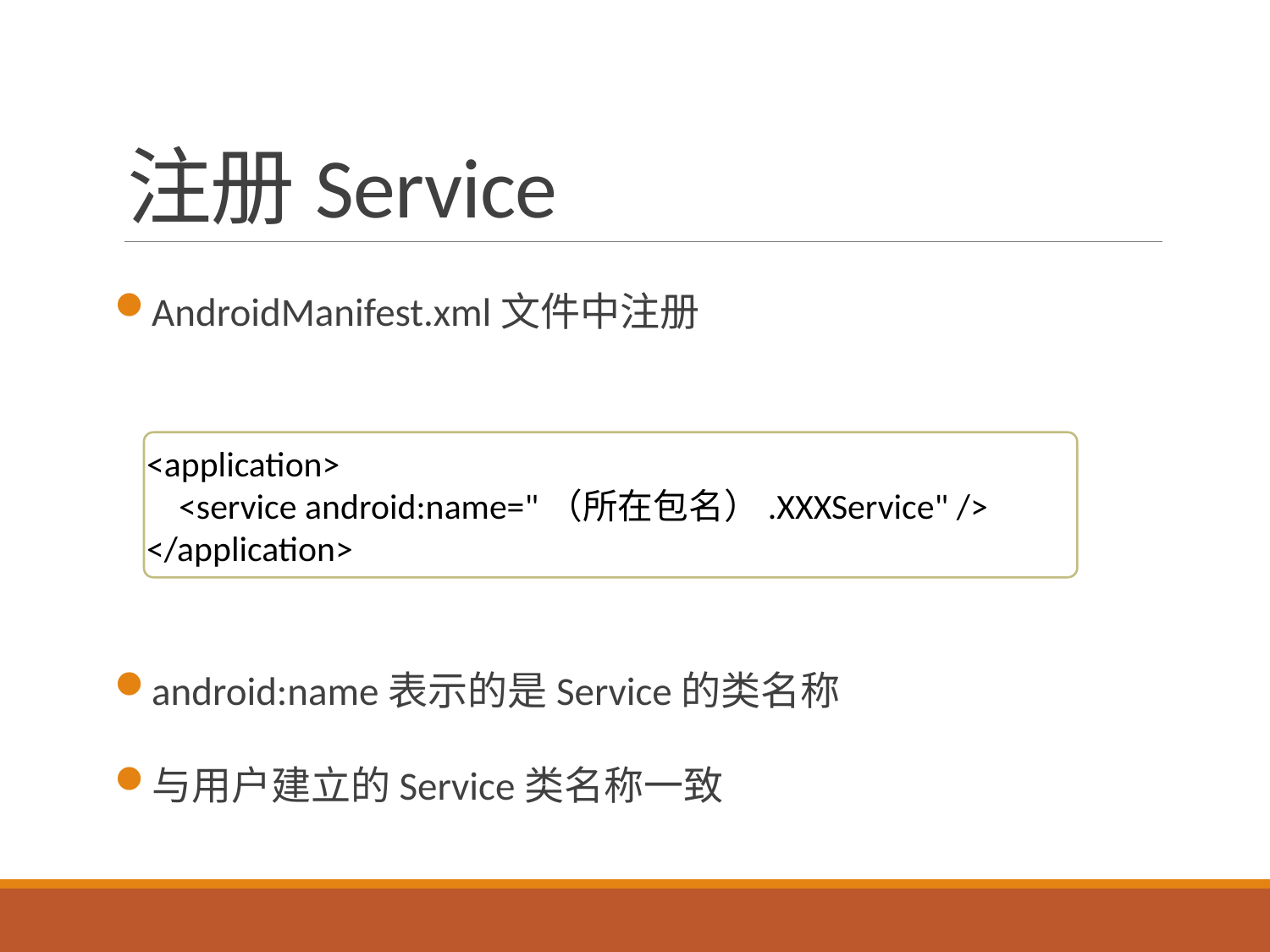

# 注册Service
AndroidManifest.xml文件中注册

android:name表示的是Service的类名称
与用户建立的Service类名称一致

<application>
    <service android:name="（所在包名）.XXXService" />
</application>